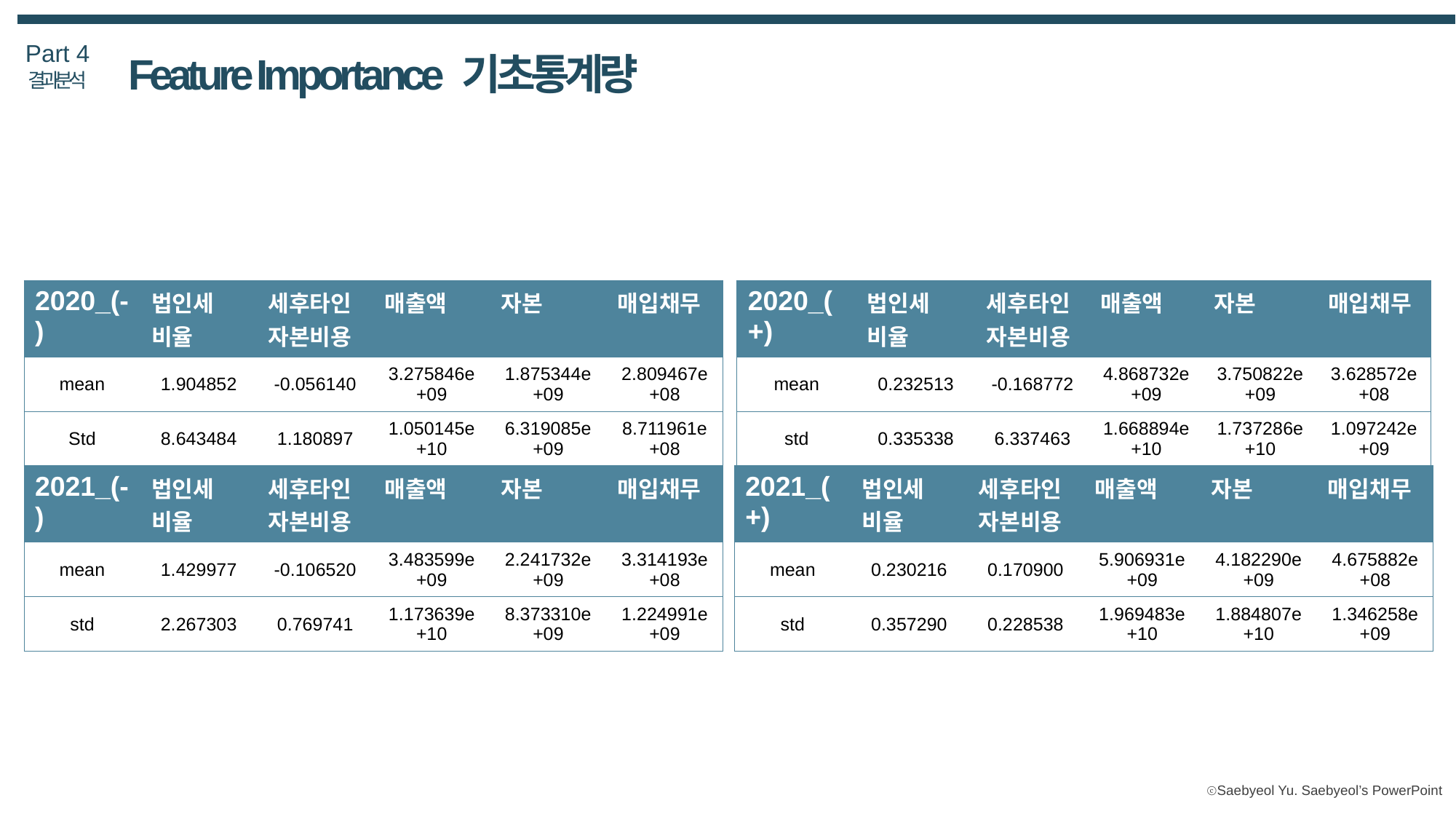

Part 4
 Feature Importance 기초통계량
결과분석
| 2020\_(-) | 법인세 비율 | 세후타인자본비용 | 매출액 | 자본 | 매입채무 |
| --- | --- | --- | --- | --- | --- |
| mean | 1.904852 | -0.056140 | 3.275846e+09 | 1.875344e+09 | 2.809467e+08 |
| Std | 8.643484 | 1.180897 | 1.050145e+10 | 6.319085e+09 | 8.711961e+08 |
| 2020\_(+) | 법인세 비율 | 세후타인자본비용 | 매출액 | 자본 | 매입채무 |
| --- | --- | --- | --- | --- | --- |
| mean | 0.232513 | -0.168772 | 4.868732e+09 | 3.750822e+09 | 3.628572e+08 |
| std | 0.335338 | 6.337463 | 1.668894e+10 | 1.737286e+10 | 1.097242e+09 |
| 2021\_(-) | 법인세 비율 | 세후타인자본비용 | 매출액 | 자본 | 매입채무 |
| --- | --- | --- | --- | --- | --- |
| mean | 1.429977 | -0.106520 | 3.483599e+09 | 2.241732e+09 | 3.314193e+08 |
| std | 2.267303 | 0.769741 | 1.173639e+10 | 8.373310e+09 | 1.224991e+09 |
| 2021\_(+) | 법인세 비율 | 세후타인자본비용 | 매출액 | 자본 | 매입채무 |
| --- | --- | --- | --- | --- | --- |
| mean | 0.230216 | 0.170900 | 5.906931e+09 | 4.182290e+09 | 4.675882e+08 |
| std | 0.357290 | 0.228538 | 1.969483e+10 | 1.884807e+10 | 1.346258e+09 |